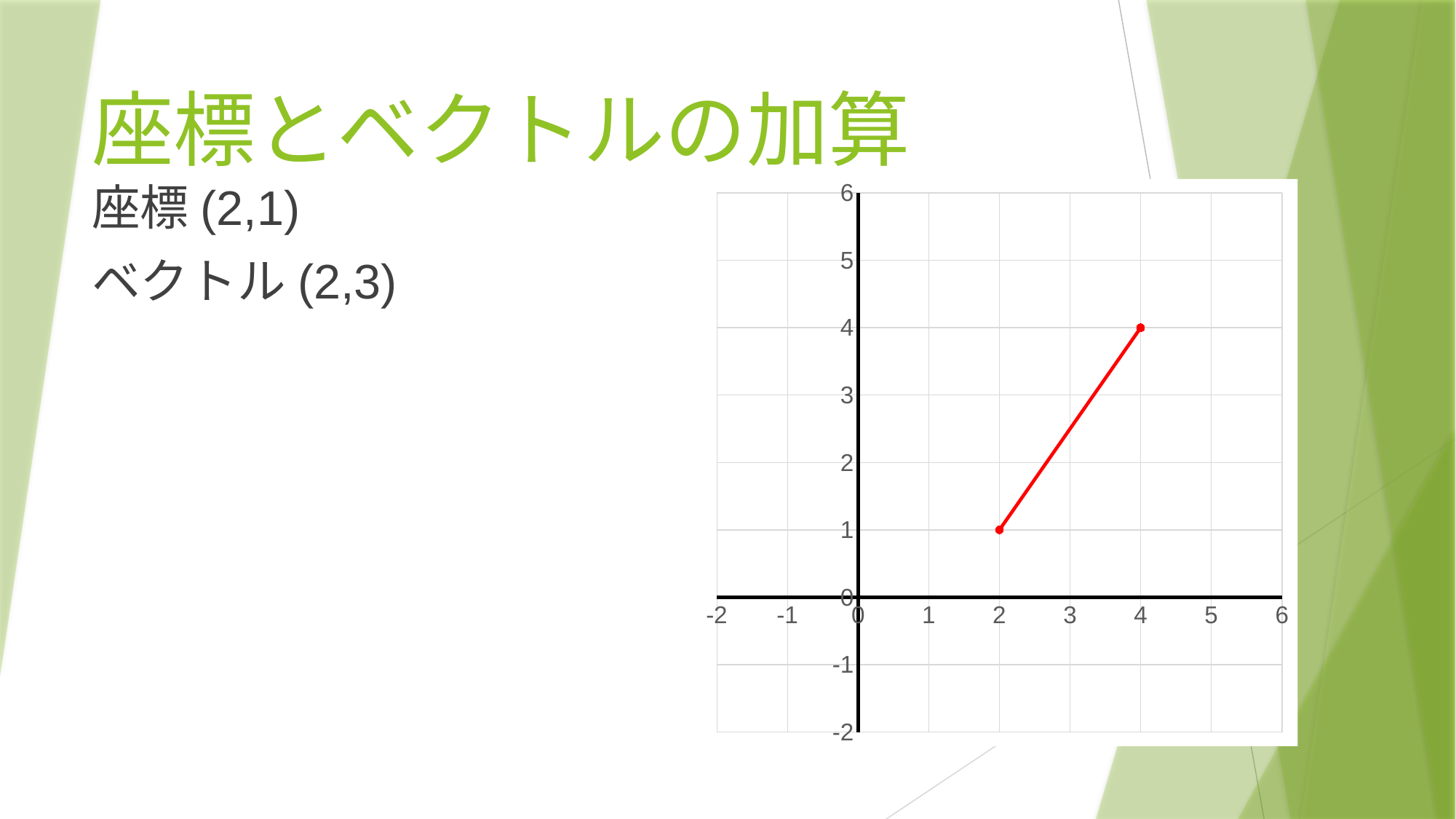

# 座標とベクトルの加算
座標(2,1)
ベクトル(2,3)

(2,1)+(2,3) = (4,4)

座標(4,4)

### Chart

| Category | Yの値 |
|---|---|